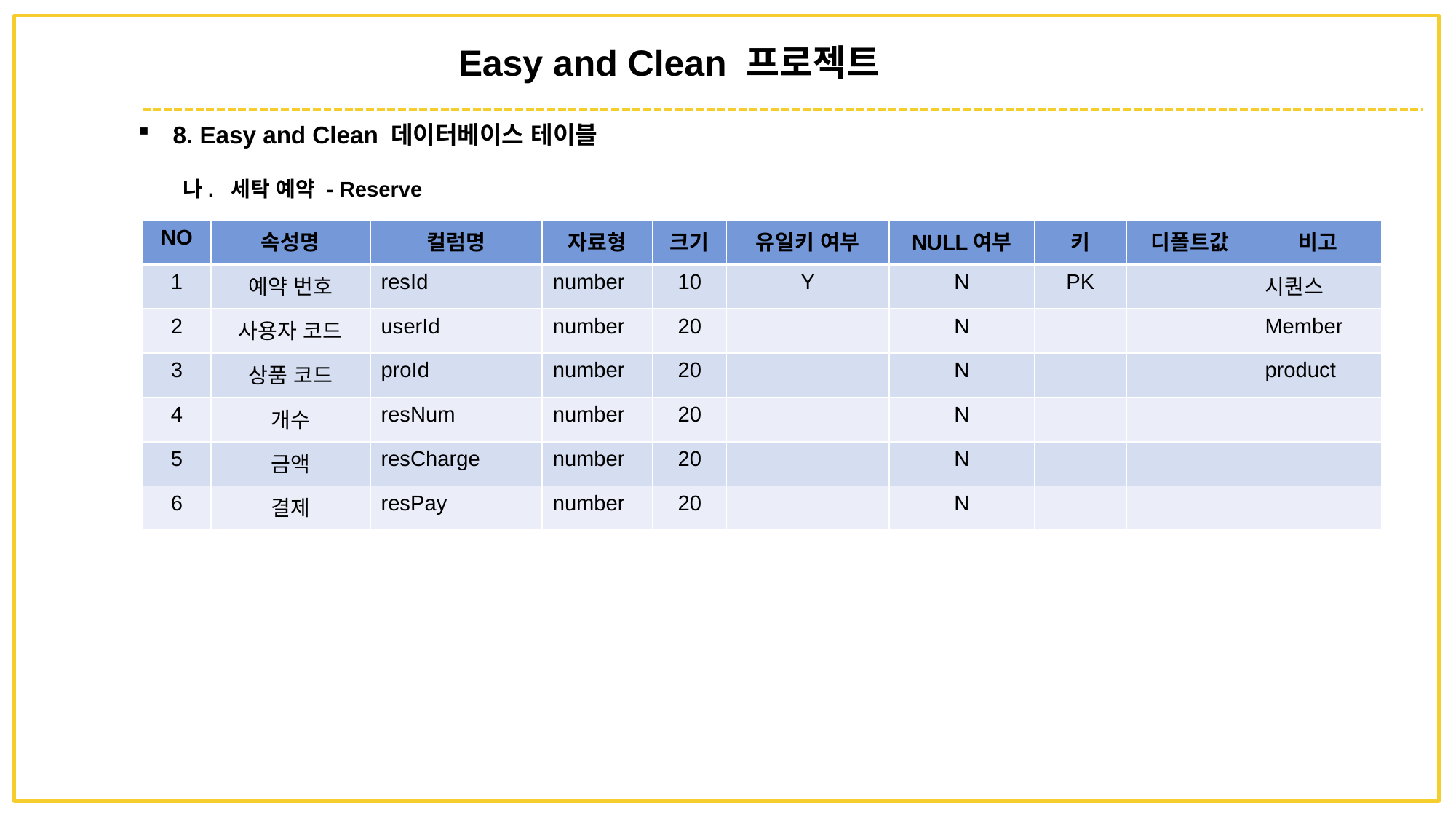

Easy and Clean 프로젝트
8. Easy and Clean 데이터베이스 테이블

나.  세탁 예약 - Reserve
| NO | 속성명 | 컬럼명 | 자료형 | 크기 | 유일키 여부 | NULL여부 | 키 | 디폴트값 | 비고 |
| --- | --- | --- | --- | --- | --- | --- | --- | --- | --- |
| 1 | 예약 번호 | resId | number | 10 | Y | N | PK |  | 시퀀스 |
| 2 | 사용자 코드 | userId | number | 20 |  | N |  |  | Member |
| 3 | 상품 코드 | proId | number | 20 |  | N |  |  | product |
| 4 | 개수 | resNum | number | 20 |  | N |  |  |  |
| 5 | 금액 | resCharge | number | 20 |  | N |  |  |  |
| 6 | 결제 | resPay | number | 20 |  | N |  |  |  |